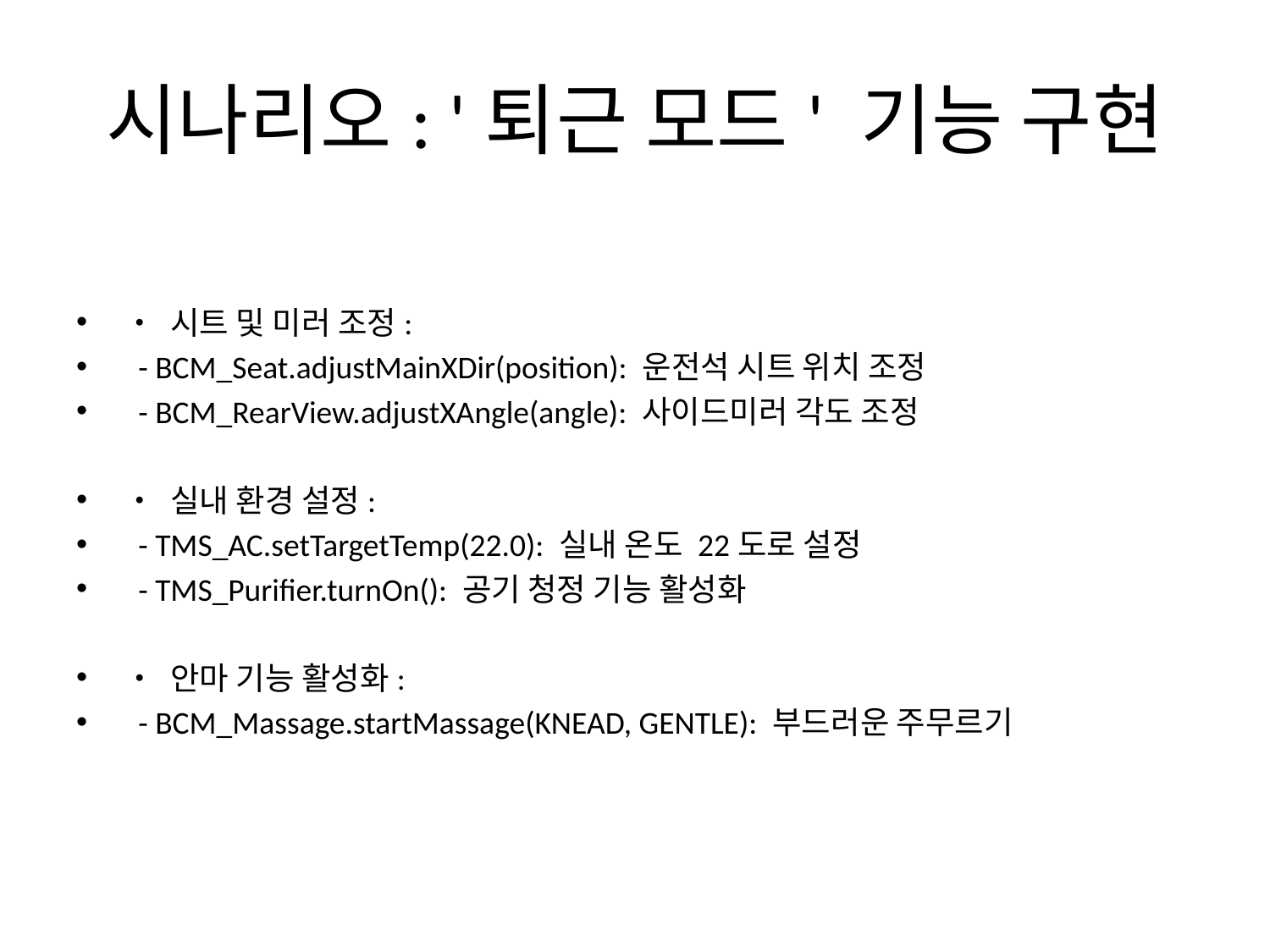

# 시나리오: '퇴근 모드' 기능 구현

• 시트 및 미러 조정:
  - BCM_Seat.adjustMainXDir(position): 운전석 시트 위치 조정
  - BCM_RearView.adjustXAngle(angle): 사이드미러 각도 조정

• 실내 환경 설정:
  - TMS_AC.setTargetTemp(22.0): 실내 온도 22도로 설정
  - TMS_Purifier.turnOn(): 공기 청정 기능 활성화

• 안마 기능 활성화:
  - BCM_Massage.startMassage(KNEAD, GENTLE): 부드러운 주무르기